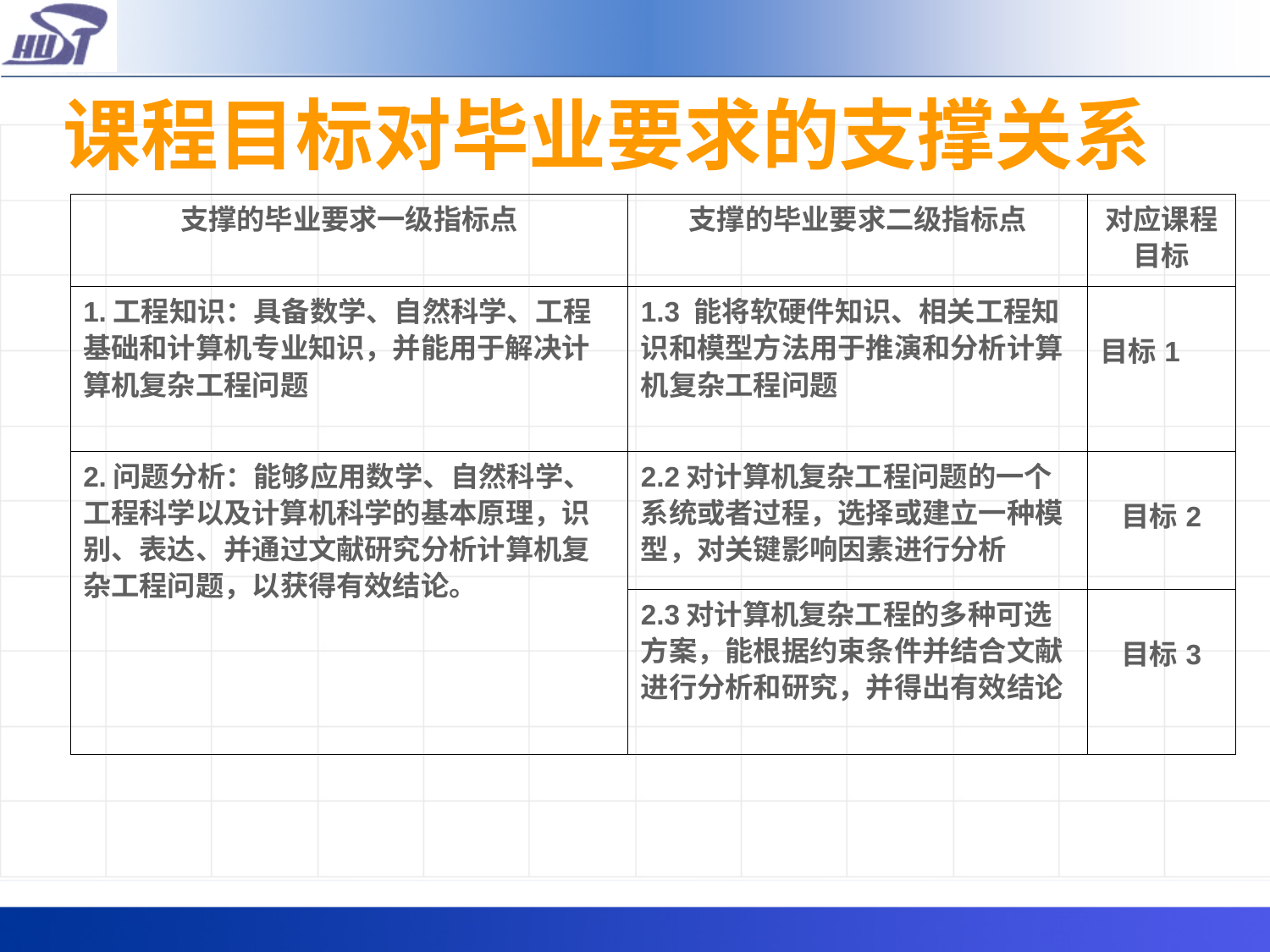

# 课程目标对毕业要求的支撑关系
| 支撑的毕业要求一级指标点 | 支撑的毕业要求二级指标点 | 对应课程目标 |
| --- | --- | --- |
| 1.工程知识：具备数学、自然科学、工程基础和计算机专业知识，并能用于解决计算机复杂工程问题 | 1.3 能将软硬件知识、相关工程知识和模型方法用于推演和分析计算机复杂工程问题 | 目标1 |
| 2.问题分析：能够应用数学、自然科学、工程科学以及计算机科学的基本原理，识别、表达、并通过文献研究分析计算机复杂工程问题，以获得有效结论。 | 2.2对计算机复杂工程问题的一个系统或者过程，选择或建立一种模型，对关键影响因素进行分析 | 目标2 |
|  | 2.3对计算机复杂工程的多种可选方案，能根据约束条件并结合文献进行分析和研究，并得出有效结论 | 目标3 |